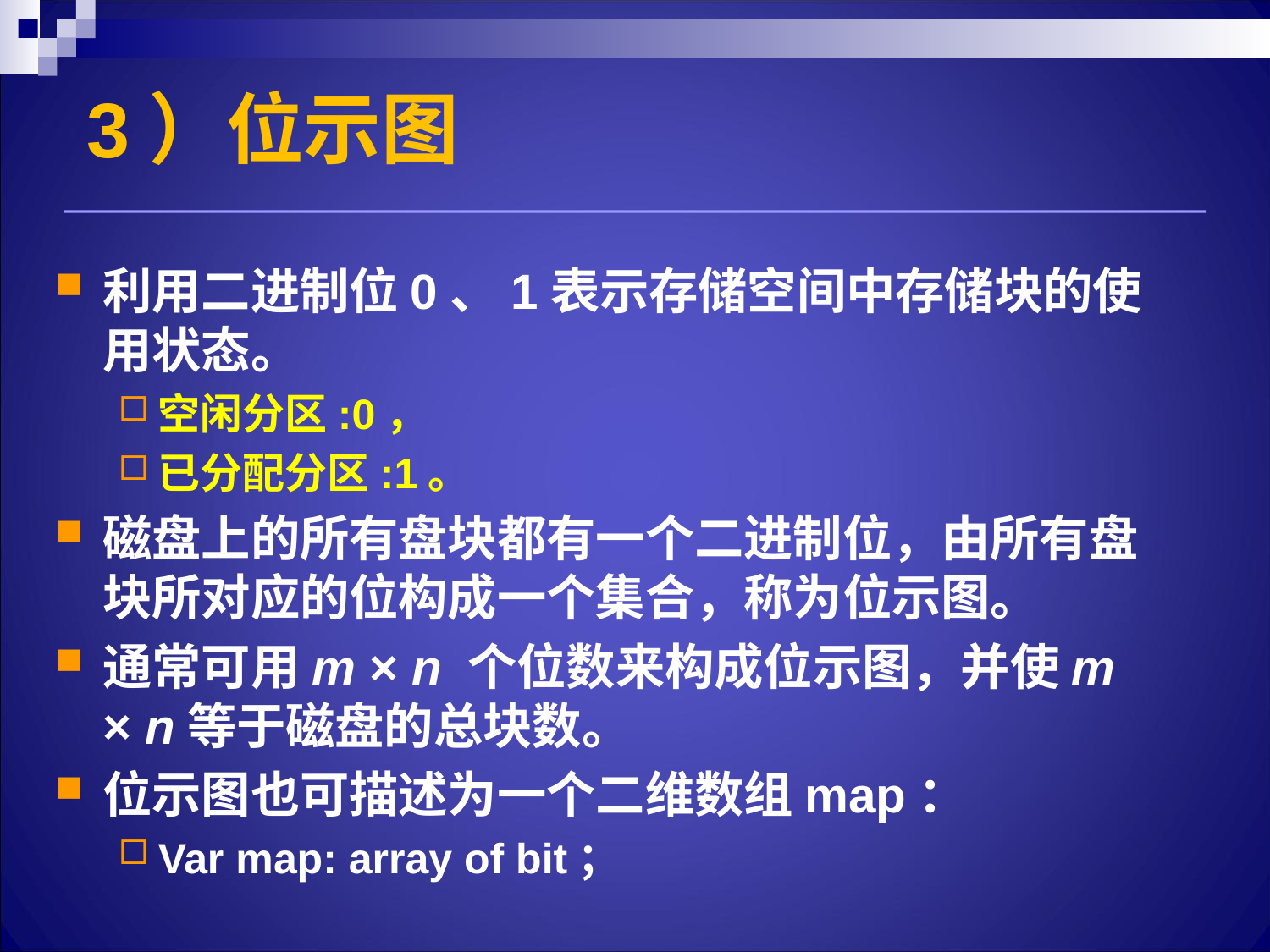

3）位示图
利用二进制位0、1表示存储空间中存储块的使用状态。
空闲分区:0，
已分配分区:1。
磁盘上的所有盘块都有一个二进制位，由所有盘块所对应的位构成一个集合，称为位示图。
通常可用m × n 个位数来构成位示图，并使m × n等于磁盘的总块数。
位示图也可描述为一个二维数组map：
Var map: array of bit；